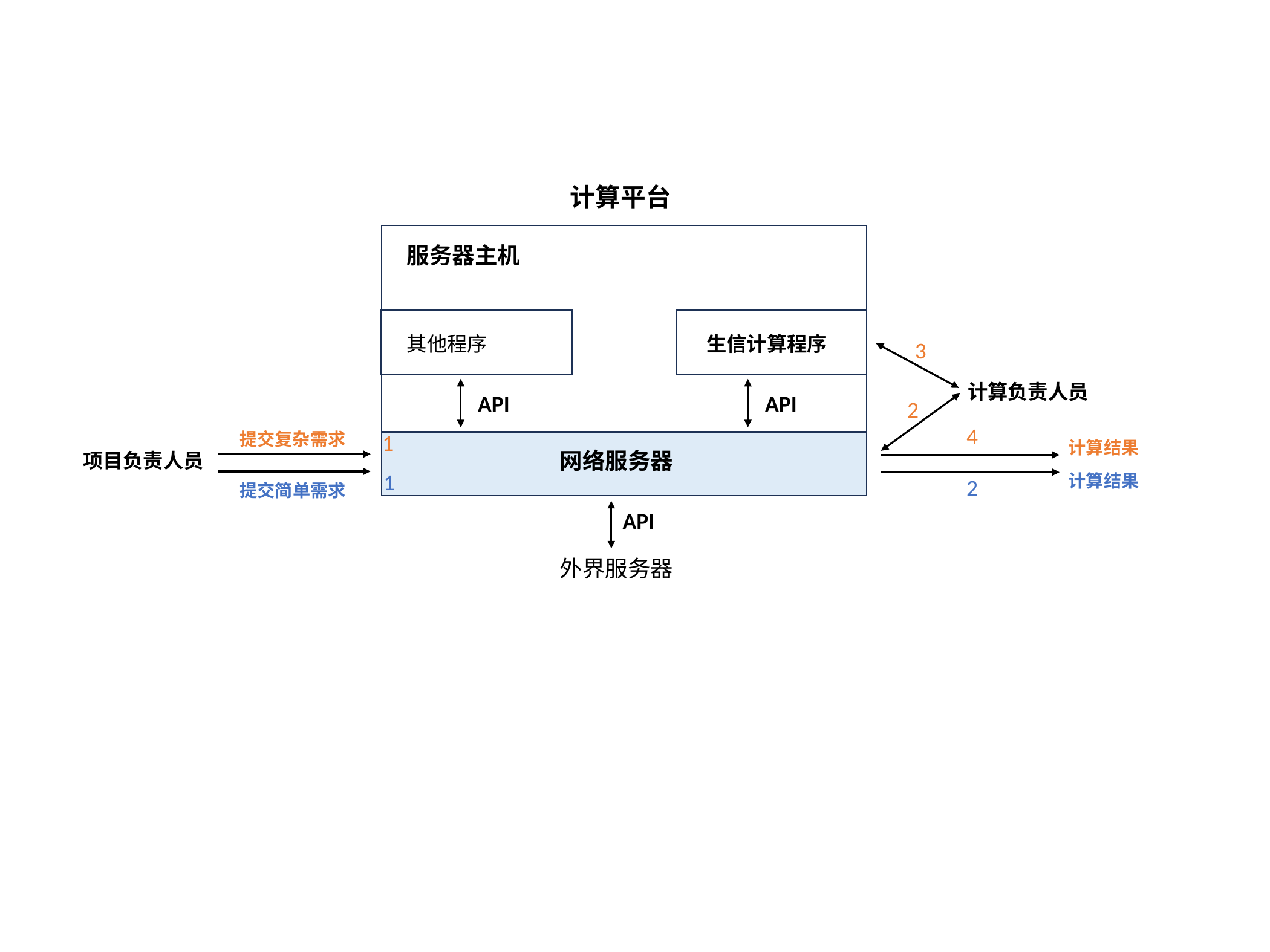

计算平台

服务器主机

其他程序
生信计算程序
3
计算负责人员
API
API
2
4
提交复杂需求
1

计算结果
网络服务器
项目负责人员
1
计算结果
2
提交简单需求
API
外界服务器